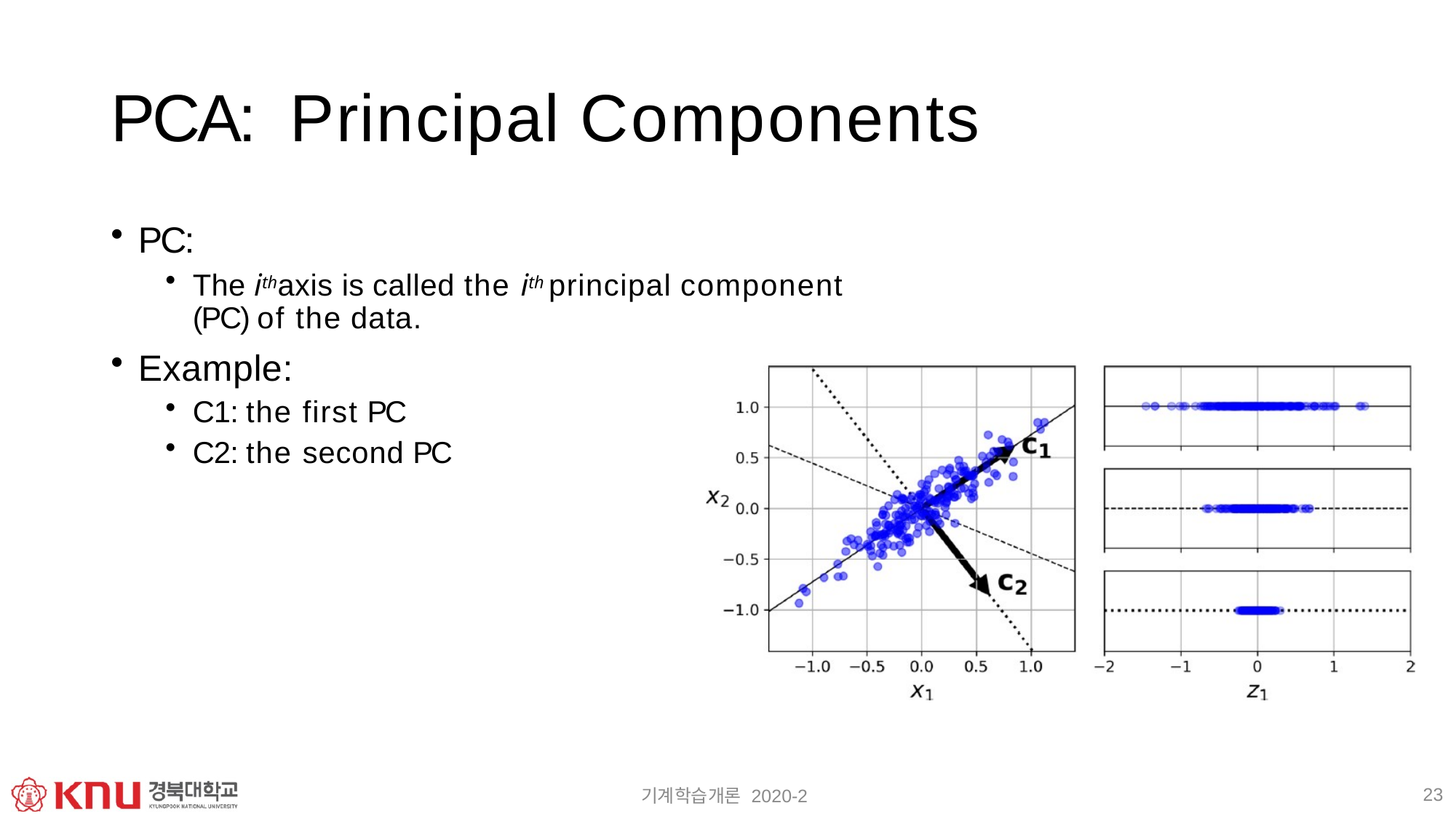

# PCA:	Principal Components
PC:
The ith	axis is called the ith principal component  (PC) of the data.
Example:
C1: the first PC
C2: the second PC

23
기계학습개론 2020-2